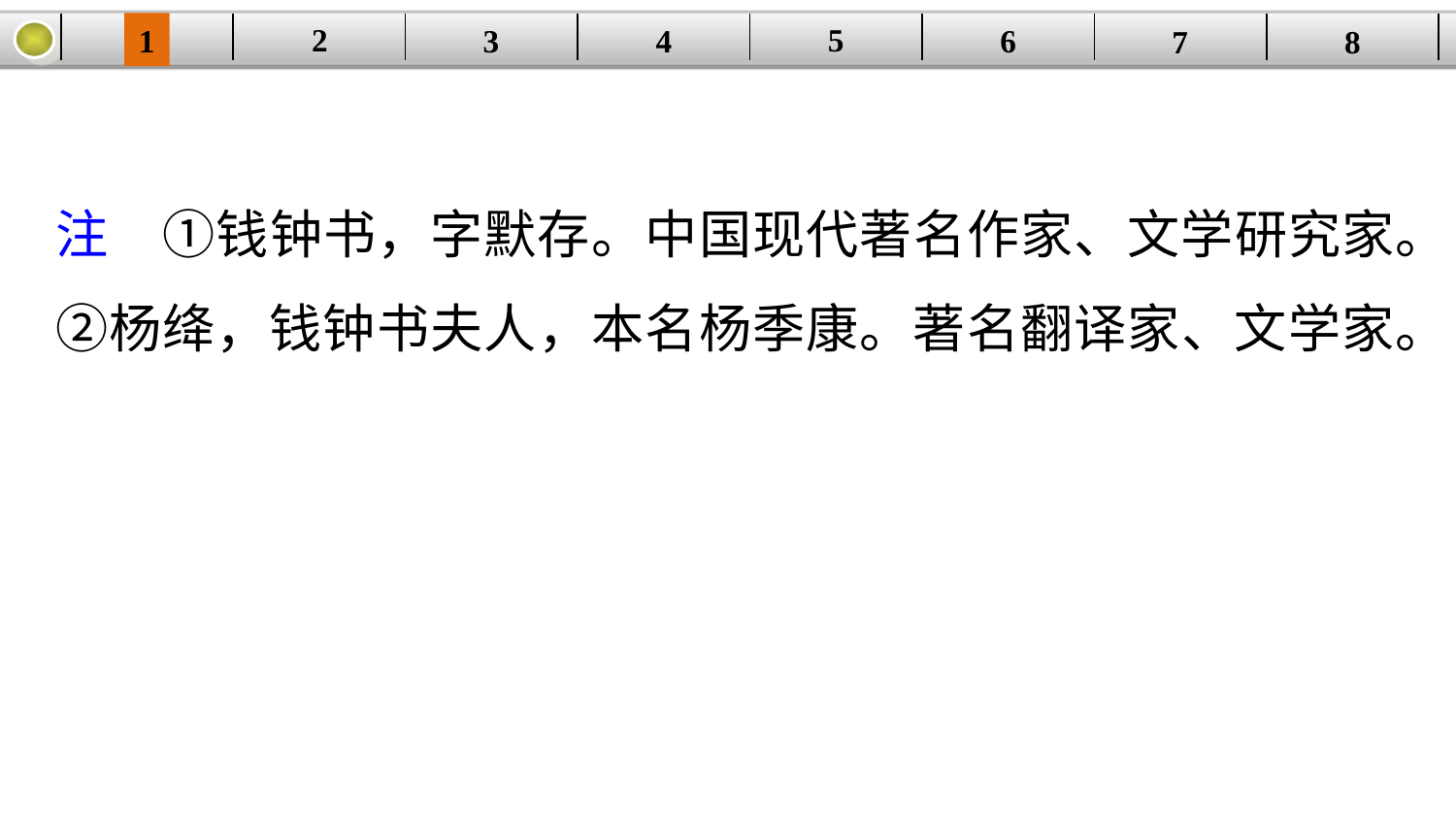

5
2
1
4
6
|  |  |  |  |  |  |  |  |
| --- | --- | --- | --- | --- | --- | --- | --- |
3
8
7

注　①钱钟书，字默存。中国现代著名作家、文学研究家。②杨绛，钱钟书夫人，本名杨季康。著名翻译家、文学家。